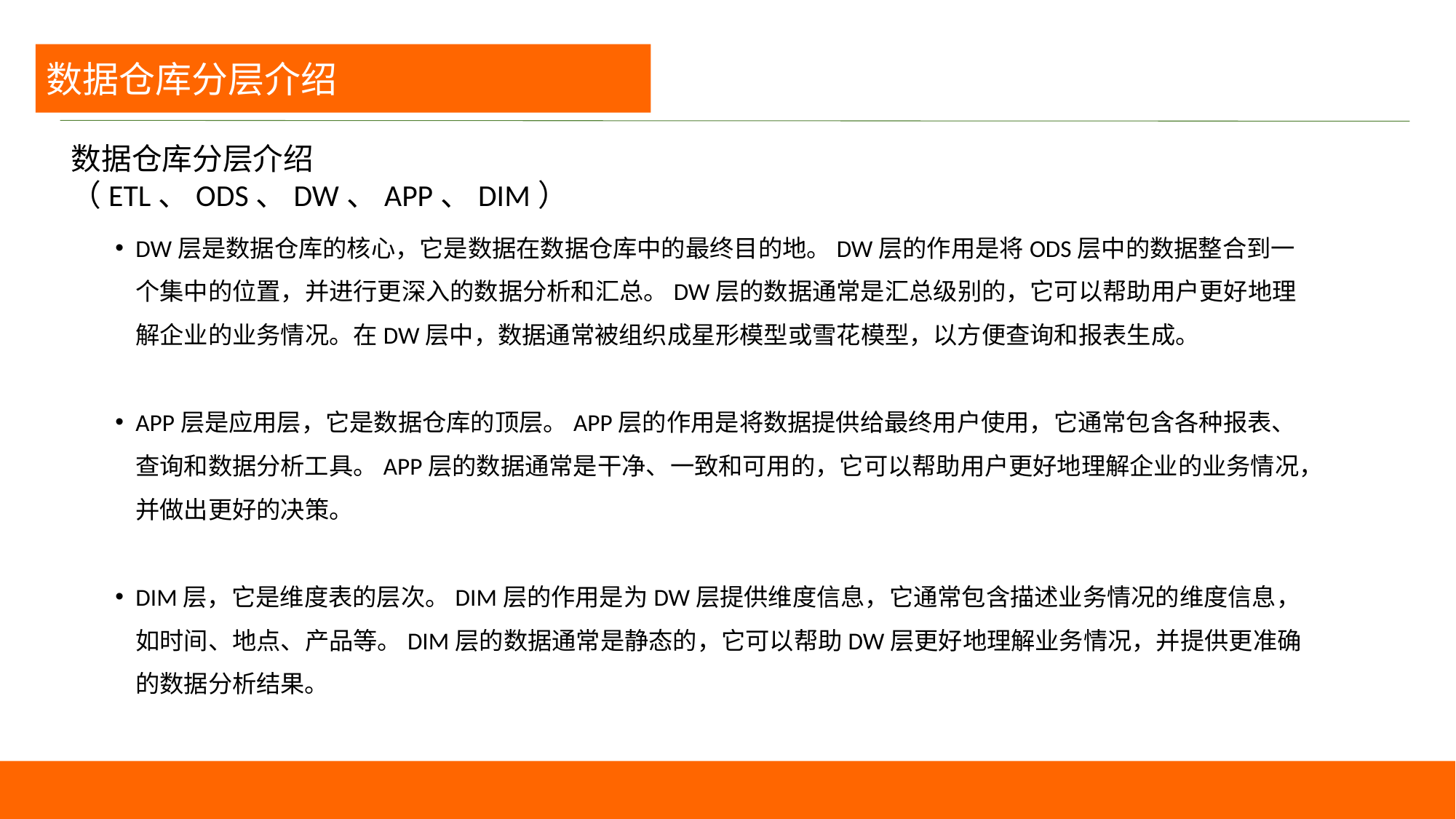

数据仓库分层介绍
数据仓库分层介绍（ETL、ODS、DW、APP、DIM）
DW层是数据仓库的核心，它是数据在数据仓库中的最终目的地。DW层的作用是将ODS层中的数据整合到一个集中的位置，并进行更深入的数据分析和汇总。DW层的数据通常是汇总级别的，它可以帮助用户更好地理解企业的业务情况。在DW层中，数据通常被组织成星形模型或雪花模型，以方便查询和报表生成。

APP层是应用层，它是数据仓库的顶层。APP层的作用是将数据提供给最终用户使用，它通常包含各种报表、查询和数据分析工具。APP层的数据通常是干净、一致和可用的，它可以帮助用户更好地理解企业的业务情况，并做出更好的决策。

DIM层，它是维度表的层次。DIM层的作用是为DW层提供维度信息，它通常包含描述业务情况的维度信息，如时间、地点、产品等。DIM层的数据通常是静态的，它可以帮助DW层更好地理解业务情况，并提供更准确的数据分析结果。
12